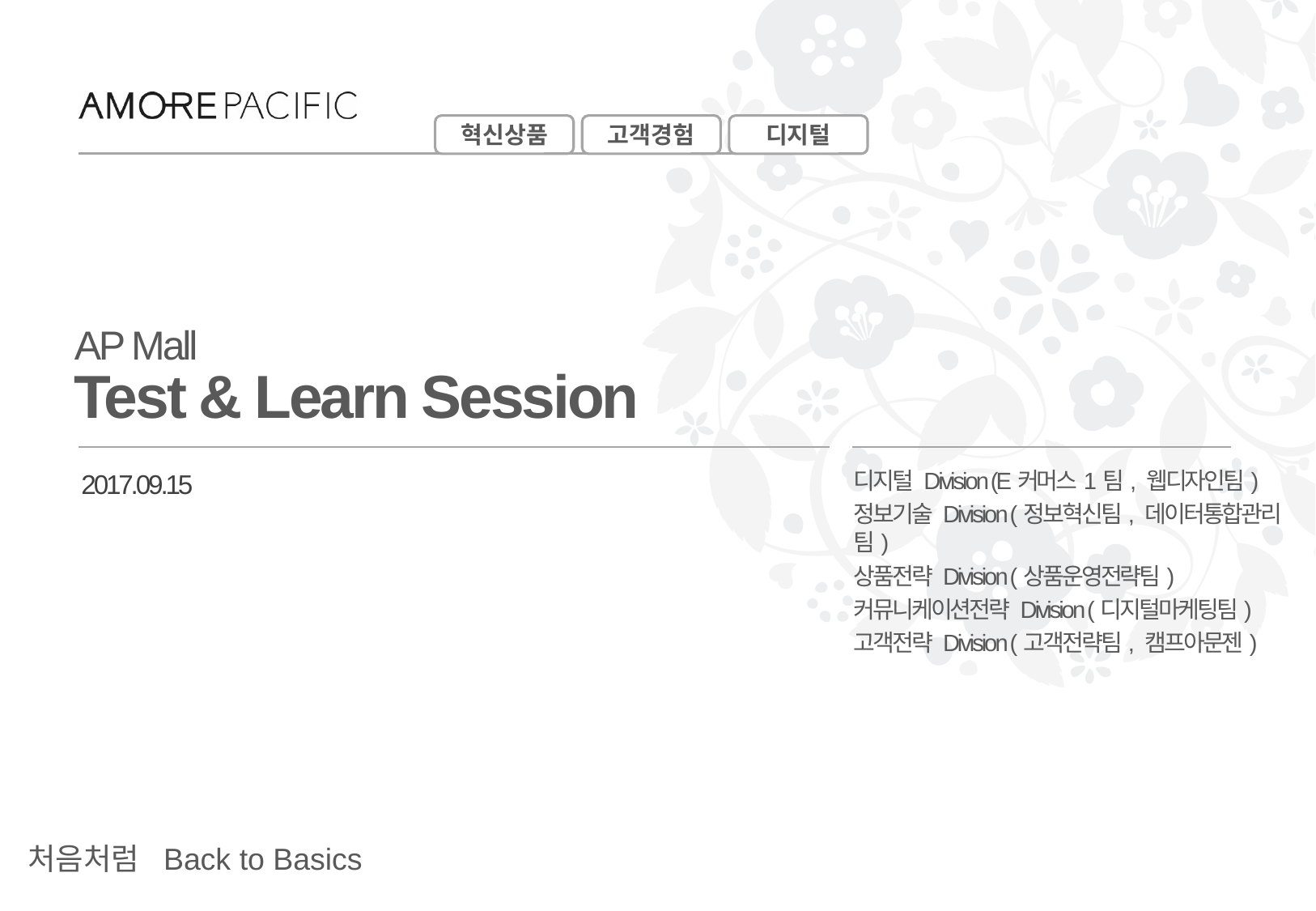

AP Mall
Test & Learn Session
2017.09.15
디지털 Division (E커머스1팀, 웹디자인팀)
정보기술 Division (정보혁신팀, 데이터통합관리팀)
상품전략 Division (상품운영전략팀)
커뮤니케이션전략 Division (디지털마케팅팀)
고객전략 Division (고객전략팀, 캠프아문젠)